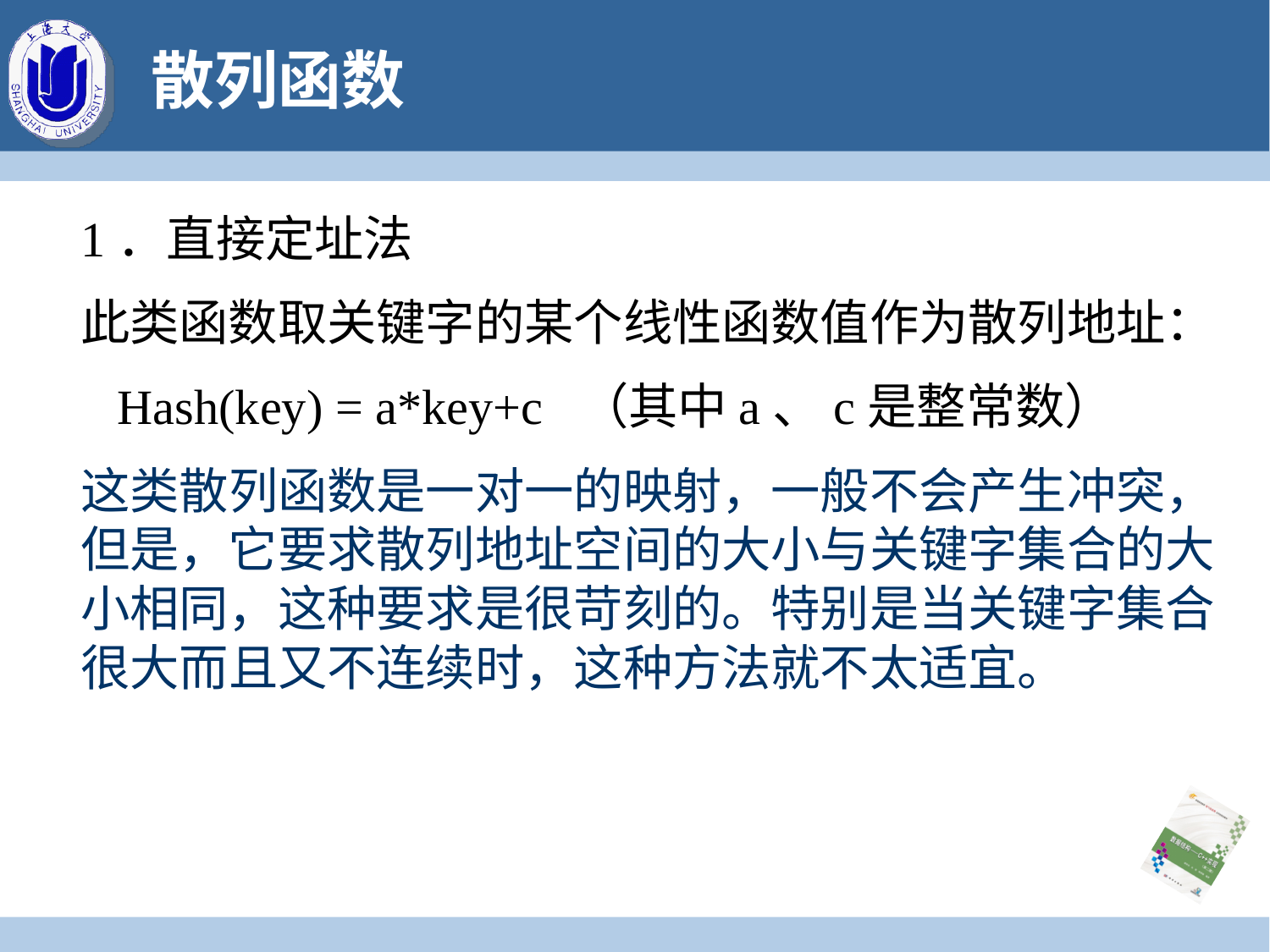

# 散列函数
1．直接定址法
此类函数取关键字的某个线性函数值作为散列地址：
   Hash(key) = a*key+c  （其中a、c是整常数）
这类散列函数是一对一的映射，一般不会产生冲突，但是，它要求散列地址空间的大小与关键字集合的大小相同，这种要求是很苛刻的。特别是当关键字集合很大而且又不连续时，这种方法就不太适宜。